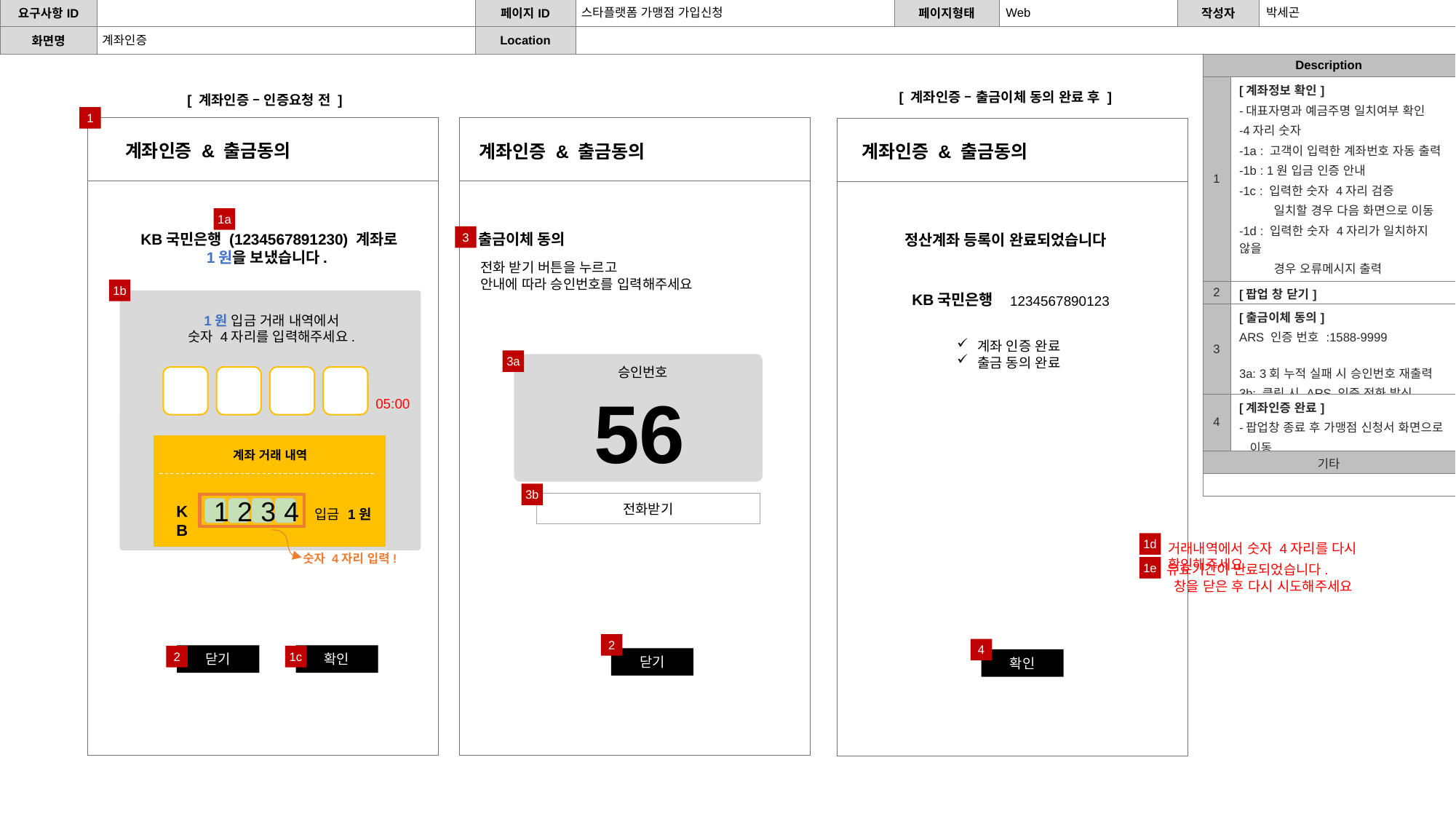

스타플랫폼 가맹점 가입신청
Web
박세곤
계좌인증
| Description |  |
| --- | --- |
| 1 | [계좌정보 확인] -대표자명과 예금주명 일치여부 확인 -4자리 숫자 -1a : 고객이 입력한 계좌번호 자동 출력 -1b : 1원 입금 인증 안내 -1c : 입력한 숫자 4자리 검증 일치할 경우 다음 화면으로 이동 -1d : 입력한 숫자 4자리가 일치하지 않을 경우 오류메시지 출력 -1e : 유효시간이 만료될 경우 류메시지 출력 |
| 2 | [팝업 창 닫기] |
| 3 | [출금이체 동의] ARS 인증 번호 :1588-9999 3a: 3회 누적 실패 시 승인번호 재출력 3b: 클릭 시 ARS 인증 전화 발신 |
| 4 | [계좌인증 완료] -팝업창 종료 후 가맹점 신청서 화면으로 이동 |
| 기타 |  |
|  |  |
[ 계좌인증 – 출금이체 동의 완료 후 ]
[ 계좌인증 – 인증요청 전 ]
1
|  |
| --- |
|  |
|  |
| --- |
|  |
|  |
| --- |
|  |
계좌인증 & 출금동의
계좌인증 & 출금동의
계좌인증 & 출금동의
1a
출금이체 동의
 KB국민은행 (1234567891230) 계좌로
1원을 보냈습니다.
정산계좌 등록이 완료되었습니다
3
전화 받기 버튼을 누르고
안내에 따라 승인번호를 입력해주세요
1b
KB국민은행
1234567890123

1원 입금 거래 내역에서
숫자 4자리를 입력해주세요.
계좌 인증 완료
출금 동의 완료
3a

승인번호

56
05:00

계좌 거래 내역
3b
전화받기

KB
입금 1원
1
2
3
4
1
1d
거래내역에서 숫자 4자리를 다시 확인해주세요
숫자 4자리 입력!
유효기간이 만료되었습니다.
 창을 닫은 후 다시 시도해주세요
1e
2
4
닫기
확인
2
1c
닫기
확인